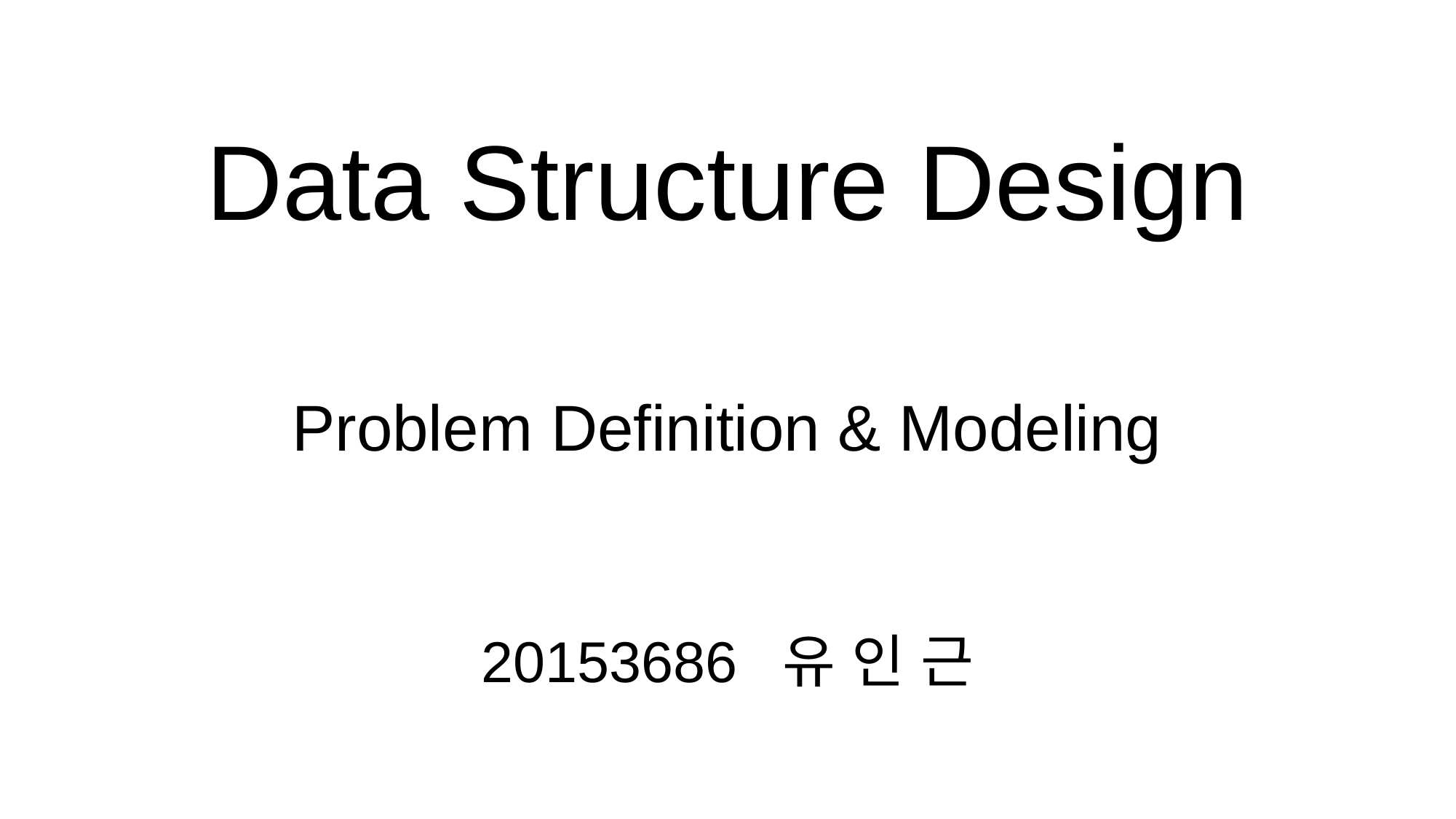

# Data Structure Design

Problem Definition & Modeling

20153686  유 인 근